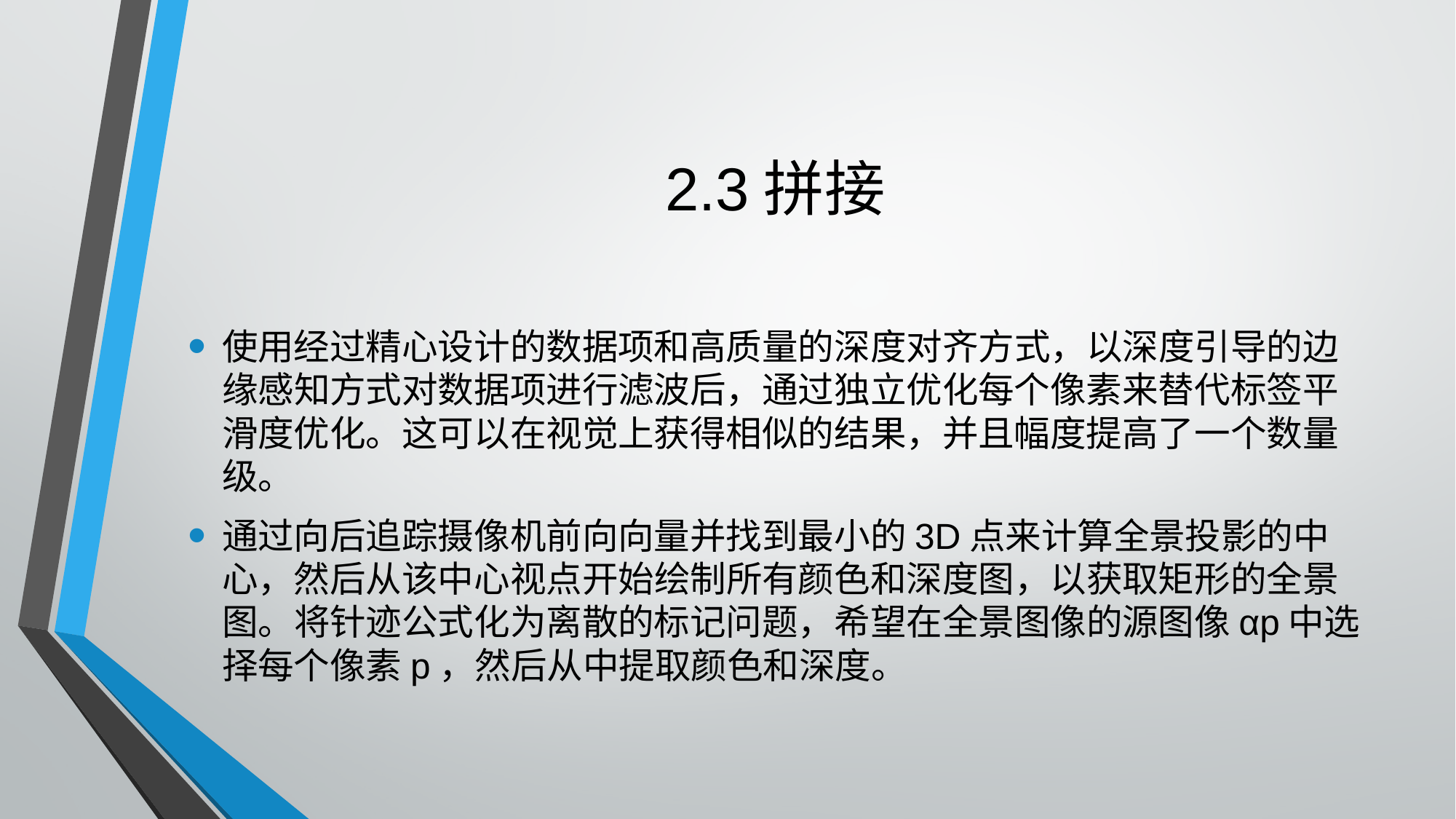

# 2.3拼接
使用经过精心设计的数据项和高质量的深度对齐方式，以深度引导的边缘感知方式对数据项进行滤波后，通过独立优化每个像素来替代标签平滑度优化。这可以在视觉上获得相似的结果，并且幅度提高了一个数量级。
通过向后追踪摄像机前向向量并找到最小的3D点来计算全景投影的中心，然后从该中心视点开始绘制所有颜色和深度图，以获取矩形的全景图。将针迹公式化为离散的标记问题，希望在全景图像的源图像αp中选择每个像素p，然后从中提取颜色和深度。